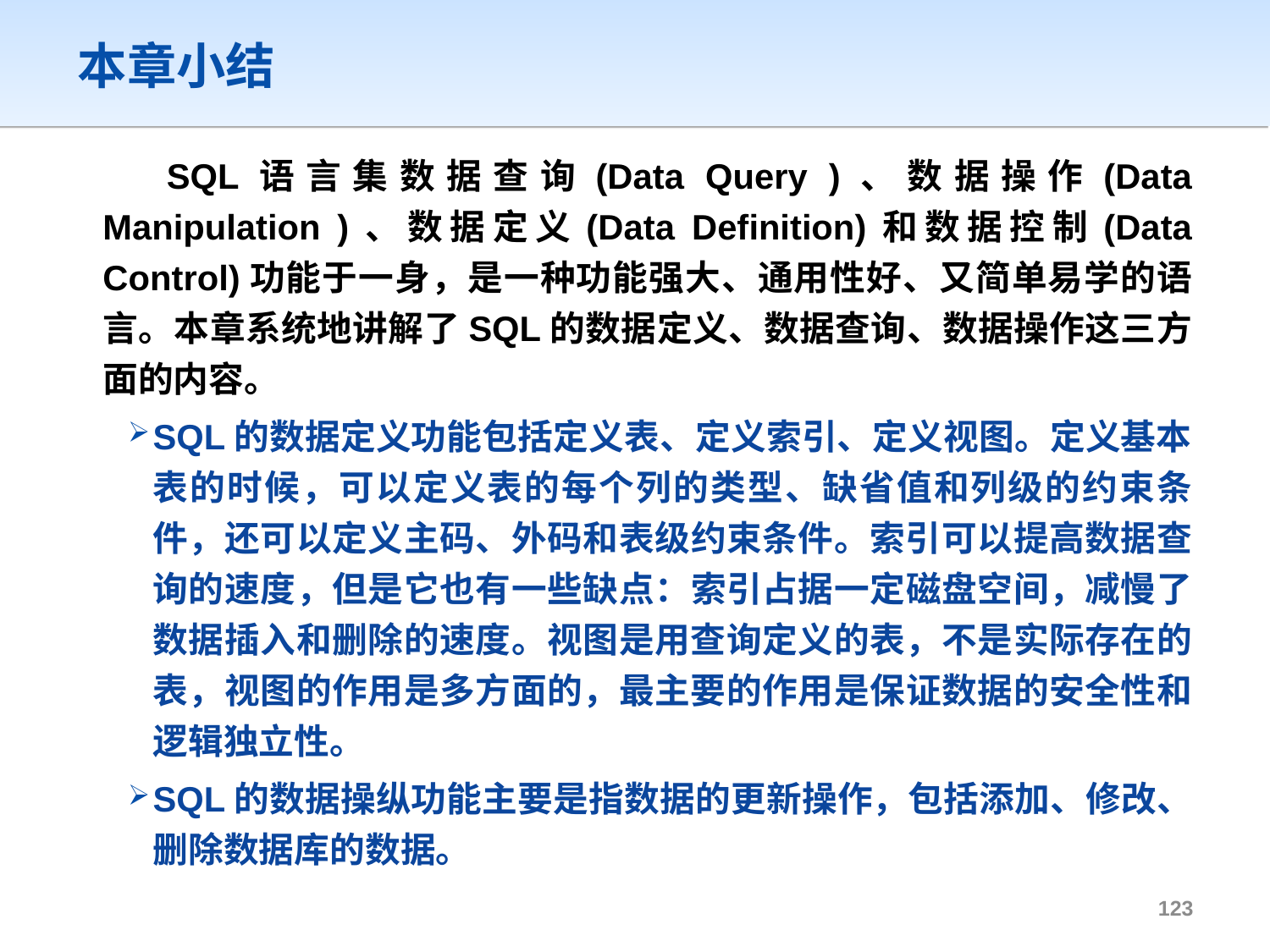

# 本章小结
	   SQL语言集数据查询(Data Query )、数据操作(Data Manipulation )、数据定义(Data Definition)和数据控制(Data Control)功能于一身，是一种功能强大、通用性好、又简单易学的语言。本章系统地讲解了SQL的数据定义、数据查询、数据操作这三方面的内容。
SQL的数据定义功能包括定义表、定义索引、定义视图。定义基本表的时候，可以定义表的每个列的类型、缺省值和列级的约束条件，还可以定义主码、外码和表级约束条件。索引可以提高数据查询的速度，但是它也有一些缺点：索引占据一定磁盘空间，减慢了数据插入和删除的速度。视图是用查询定义的表，不是实际存在的表，视图的作用是多方面的，最主要的作用是保证数据的安全性和逻辑独立性。
SQL的数据操纵功能主要是指数据的更新操作，包括添加、修改、删除数据库的数据。

123